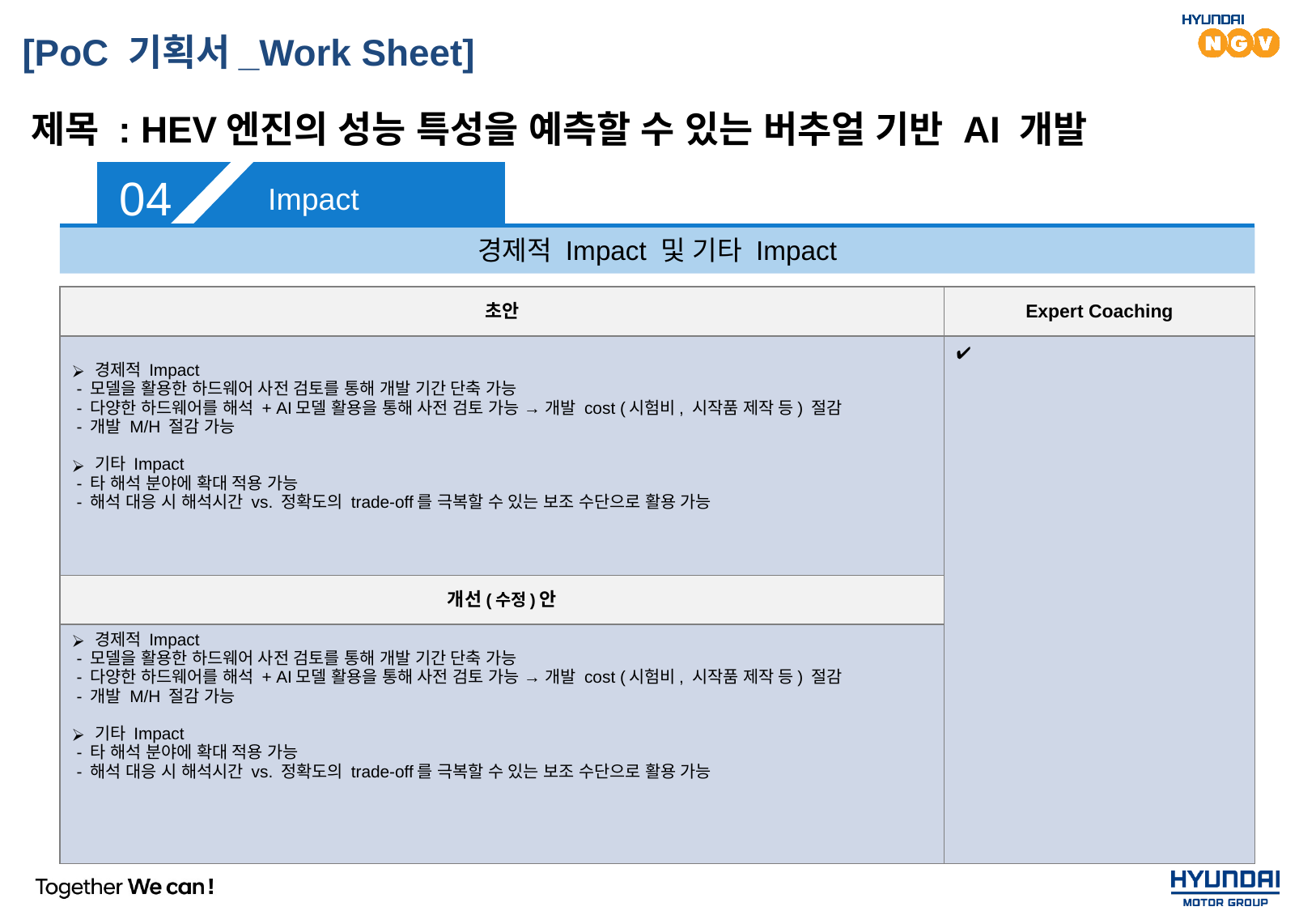

[PoC 기획서_Work Sheet]
 제목 : HEV엔진의 성능 특성을 예측할 수 있는 버추얼 기반 AI 개발

04

Impact
경제적 Impact 및 기타 Impact
| 초안 | Expert Coaching |
| --- | --- |
| 경제적 Impact - 모델을 활용한 하드웨어 사전 검토를 통해 개발 기간 단축 가능 - 다양한 하드웨어를 해석 + AI모델 활용을 통해 사전 검토 가능 → 개발 cost (시험비, 시작품 제작 등) 절감 - 개발 M/H 절감 가능 기타 Impact - 타 해석 분야에 확대 적용 가능 - 해석 대응 시 해석시간 vs. 정확도의 trade-off를 극복할 수 있는 보조 수단으로 활용 가능 |  |
| 개선(수정)안 |  |
| 경제적 Impact - 모델을 활용한 하드웨어 사전 검토를 통해 개발 기간 단축 가능 - 다양한 하드웨어를 해석 + AI모델 활용을 통해 사전 검토 가능 → 개발 cost (시험비, 시작품 제작 등) 절감 - 개발 M/H 절감 가능 기타 Impact - 타 해석 분야에 확대 적용 가능 - 해석 대응 시 해석시간 vs. 정확도의 trade-off를 극복할 수 있는 보조 수단으로 활용 가능 |  |